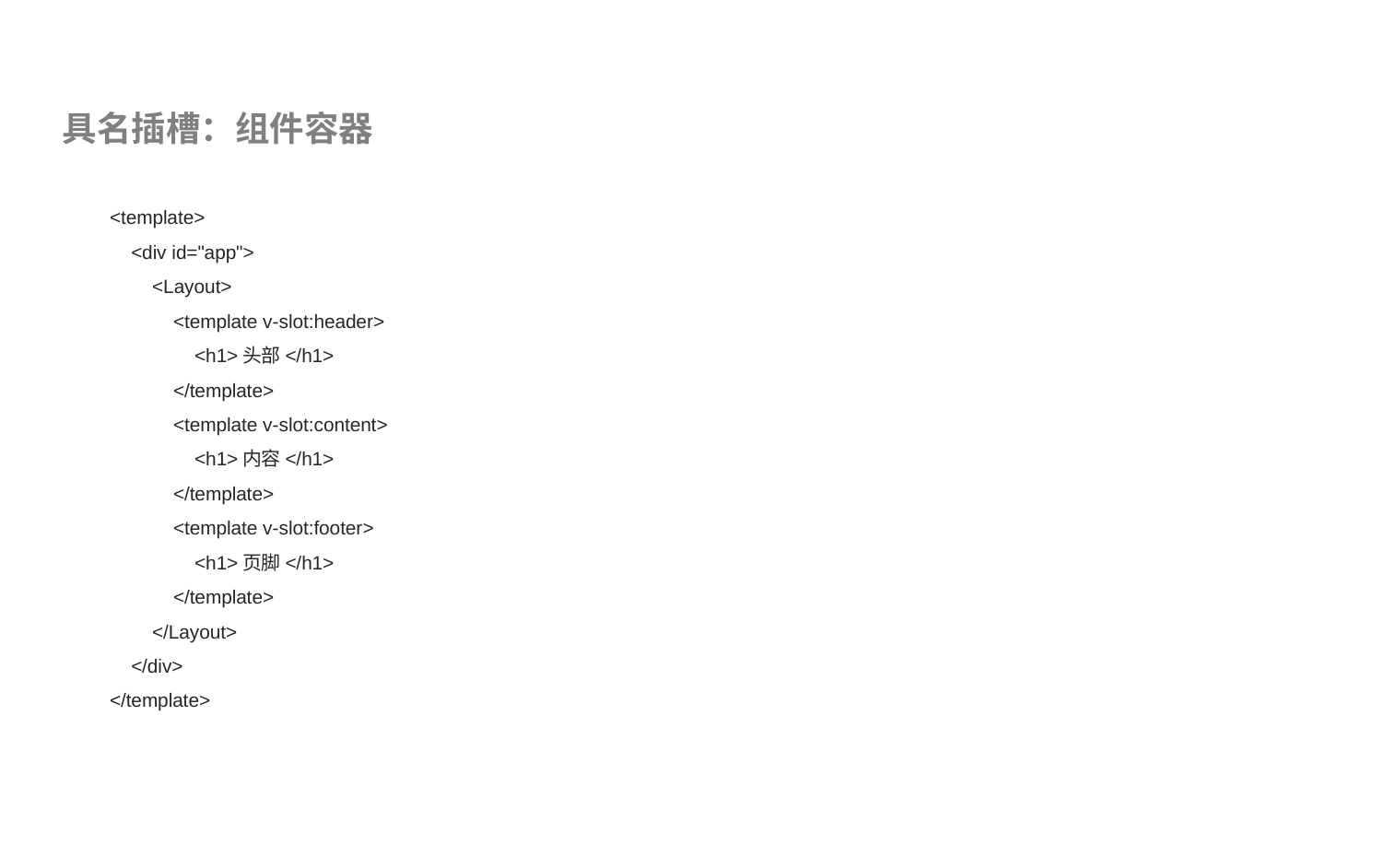

具名插槽：组件容器
<template>
    <div id="app">
        <Layout>
            <template v-slot:header>
                <h1>头部</h1>
            </template>
            <template v-slot:content>
                <h1>内容</h1>
            </template>
            <template v-slot:footer>
                <h1>页脚</h1>
            </template>
        </Layout>
    </div>
</template>